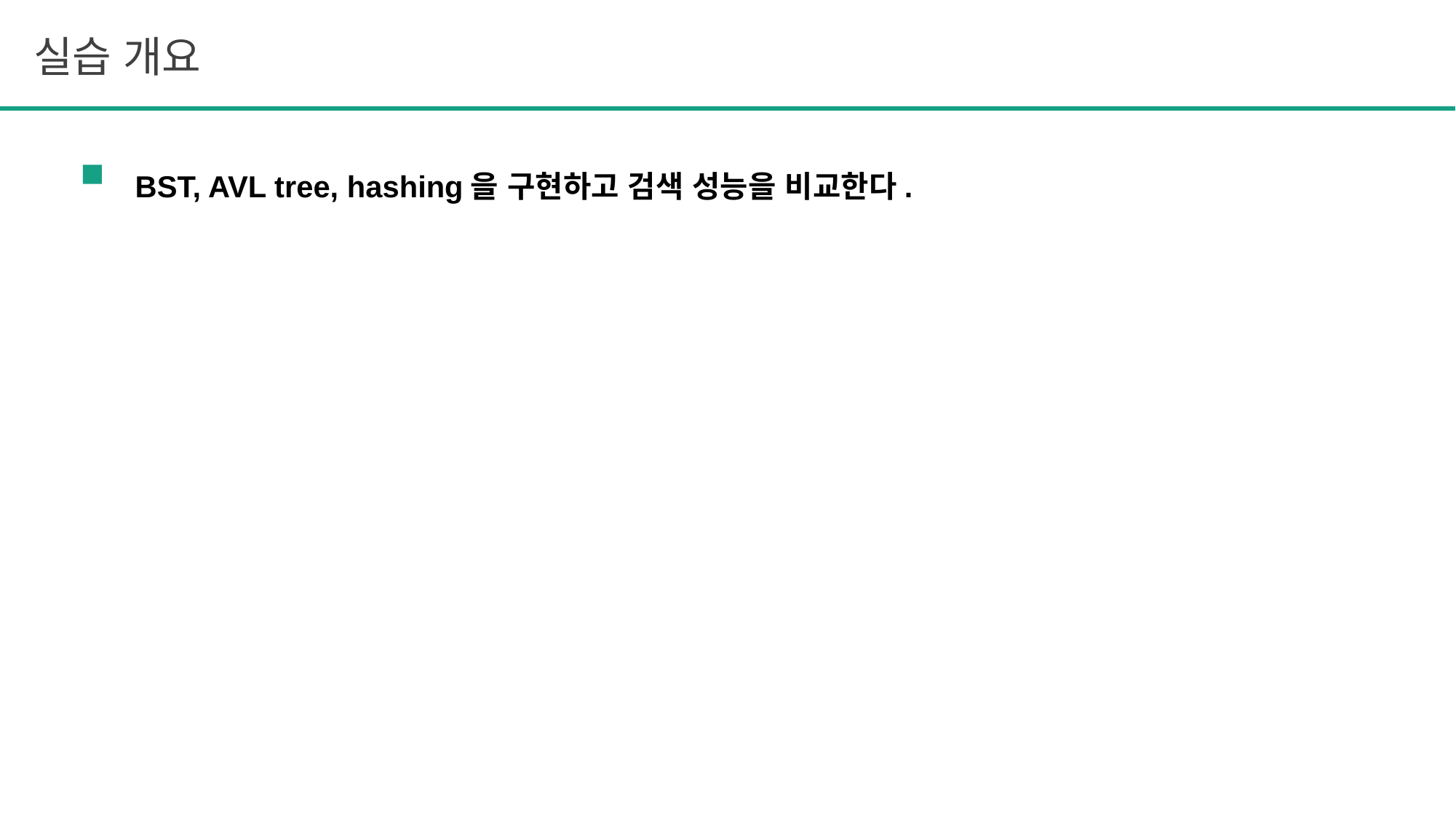

실습 개요
BST, AVL tree, hashing을 구현하고 검색 성능을 비교한다.